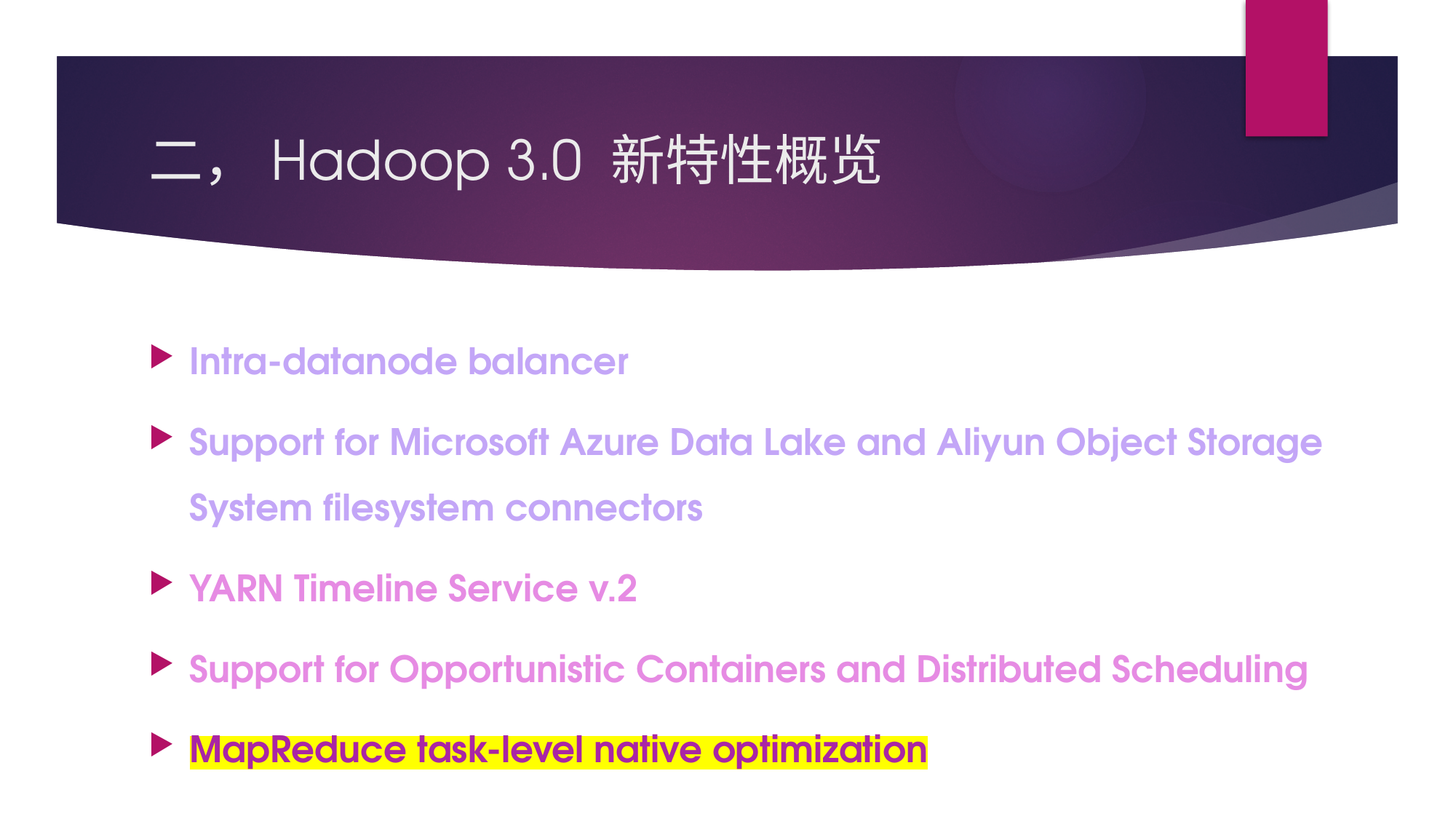

# 二，Hadoop 3.0 新特性概览
Intra-datanode balancer
Support for Microsoft Azure Data Lake and Aliyun Object Storage System filesystem connectors
YARN Timeline Service v.2
Support for Opportunistic Containers and Distributed Scheduling
MapReduce task-level native optimization